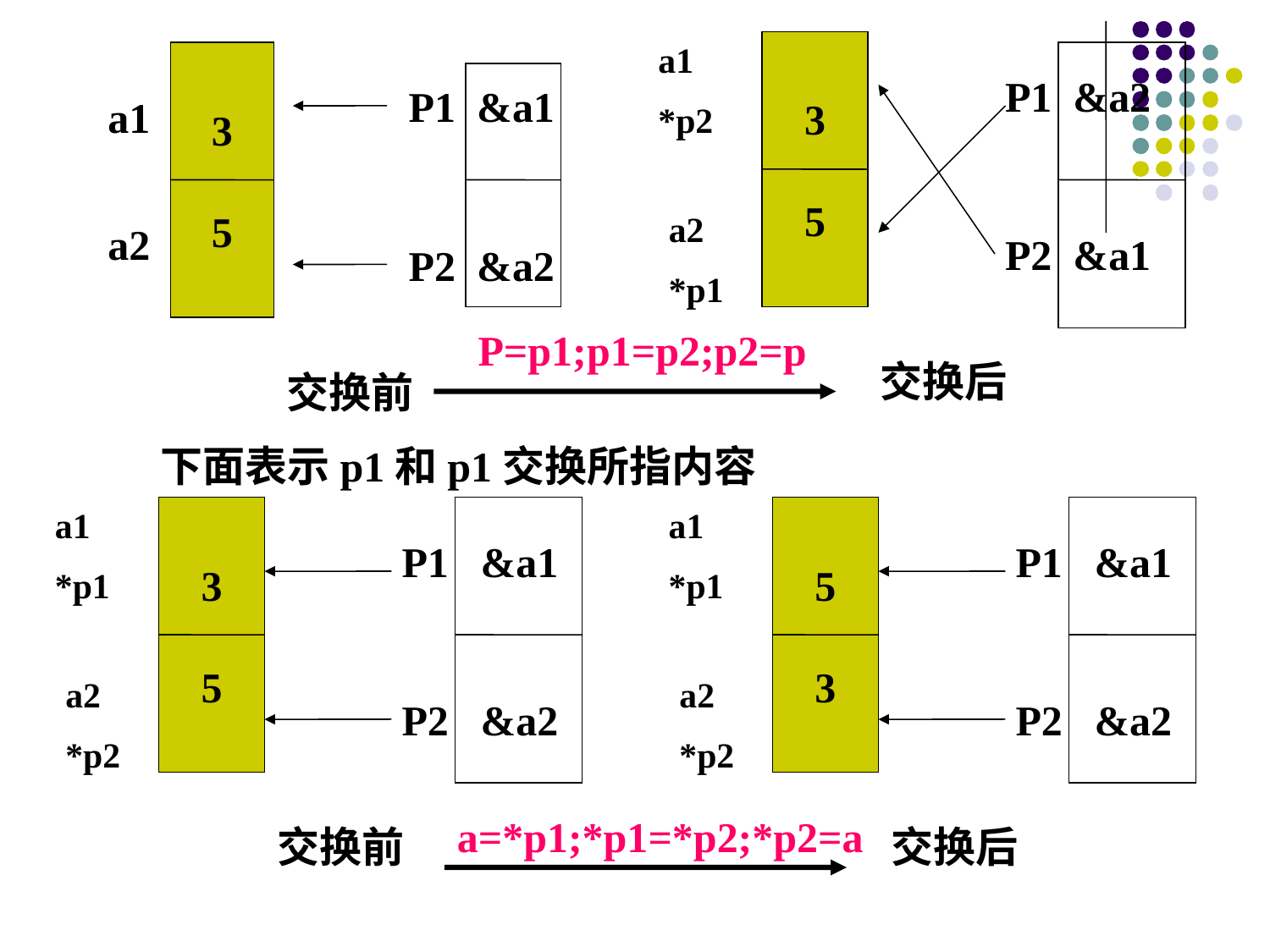

a1
*p2
3

5

a2
*p1
3

5

a1
a2

P1  &a2
P2  &a1

P1  &a1

P2  &a2

P=p1;p1=p2;p2=p

交换后
交换前
下面表示p1和p1交换所指内容
a1
*p1
3

5

a2
*p2

P1   &a1

P2   &a2

a1
*p1
5

3

a2
*p2

P1   &a1

P2   &a2

a=*p1;*p1=*p2;*p2=a

交换前
交换后